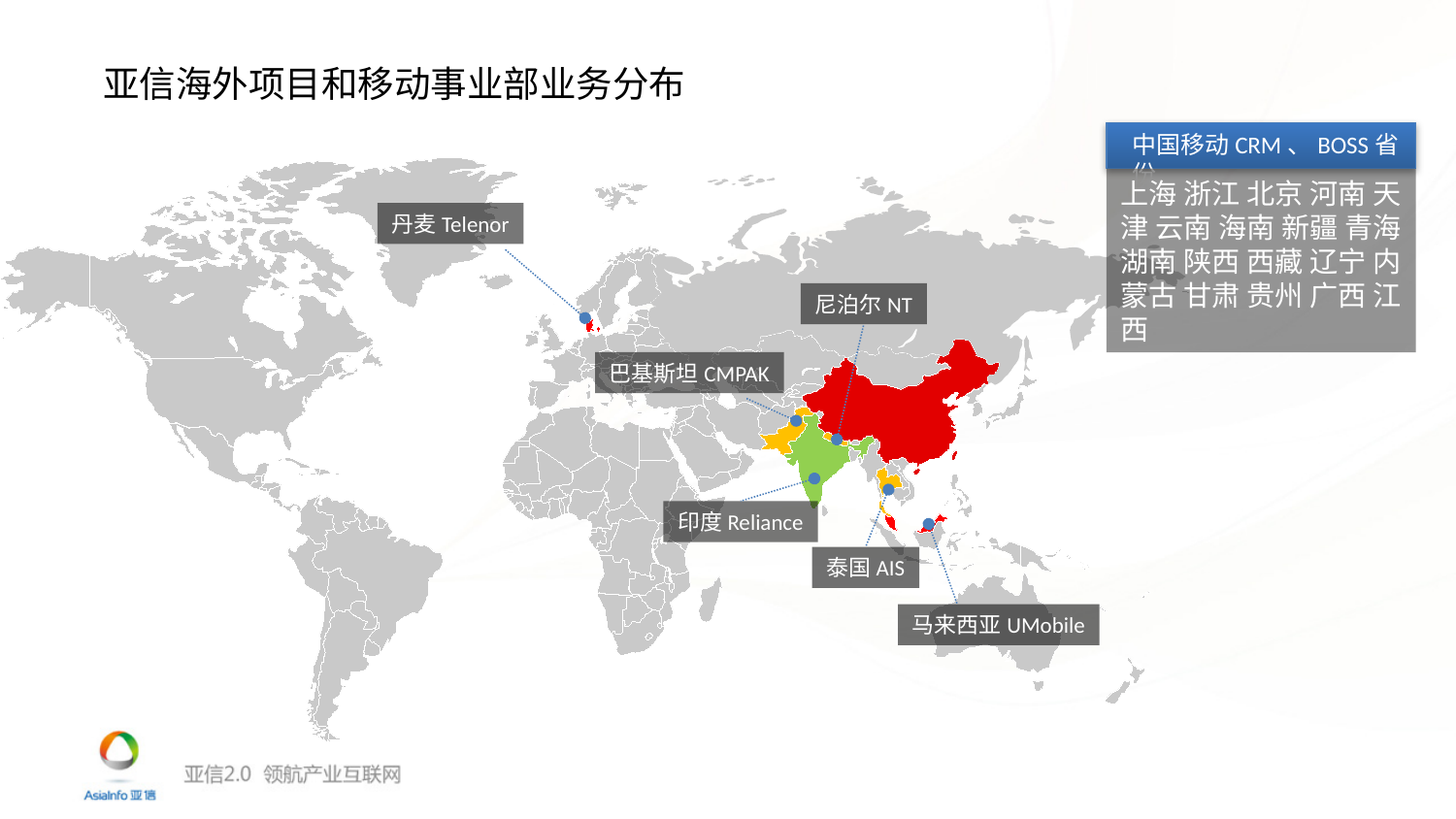

亚信海外项目和移动事业部业务分布

中国移动CRM、BOSS省份

丹麦Telenor

尼泊尔NT

巴基斯坦CMPAK

印度Reliance

泰国AIS

马来西亚UMobile

上海 浙江 北京 河南 天津 云南 海南 新疆 青海 湖南 陕西 西藏 辽宁 内蒙古 甘肃 贵州 广西 江西